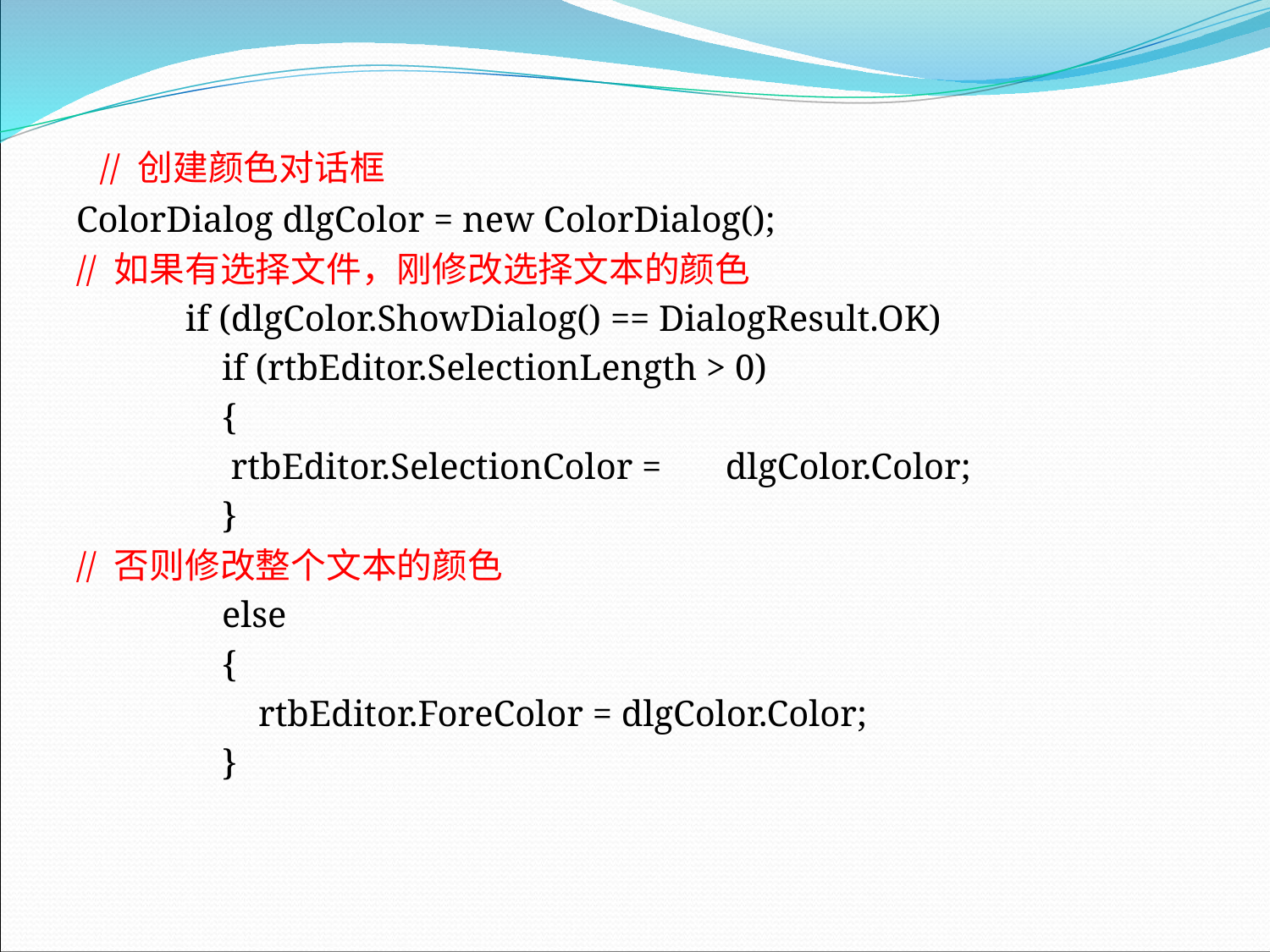

// 创建颜色对话框
ColorDialog dlgColor = new ColorDialog();
// 如果有选择文件，刚修改选择文本的颜色
            if (dlgColor.ShowDialog() == DialogResult.OK)
                if (rtbEditor.SelectionLength > 0)
                {
                 rtbEditor.SelectionColor =       dlgColor.Color;
                }
// 否则修改整个文本的颜色
                else
                {
                    rtbEditor.ForeColor = dlgColor.Color;
                }